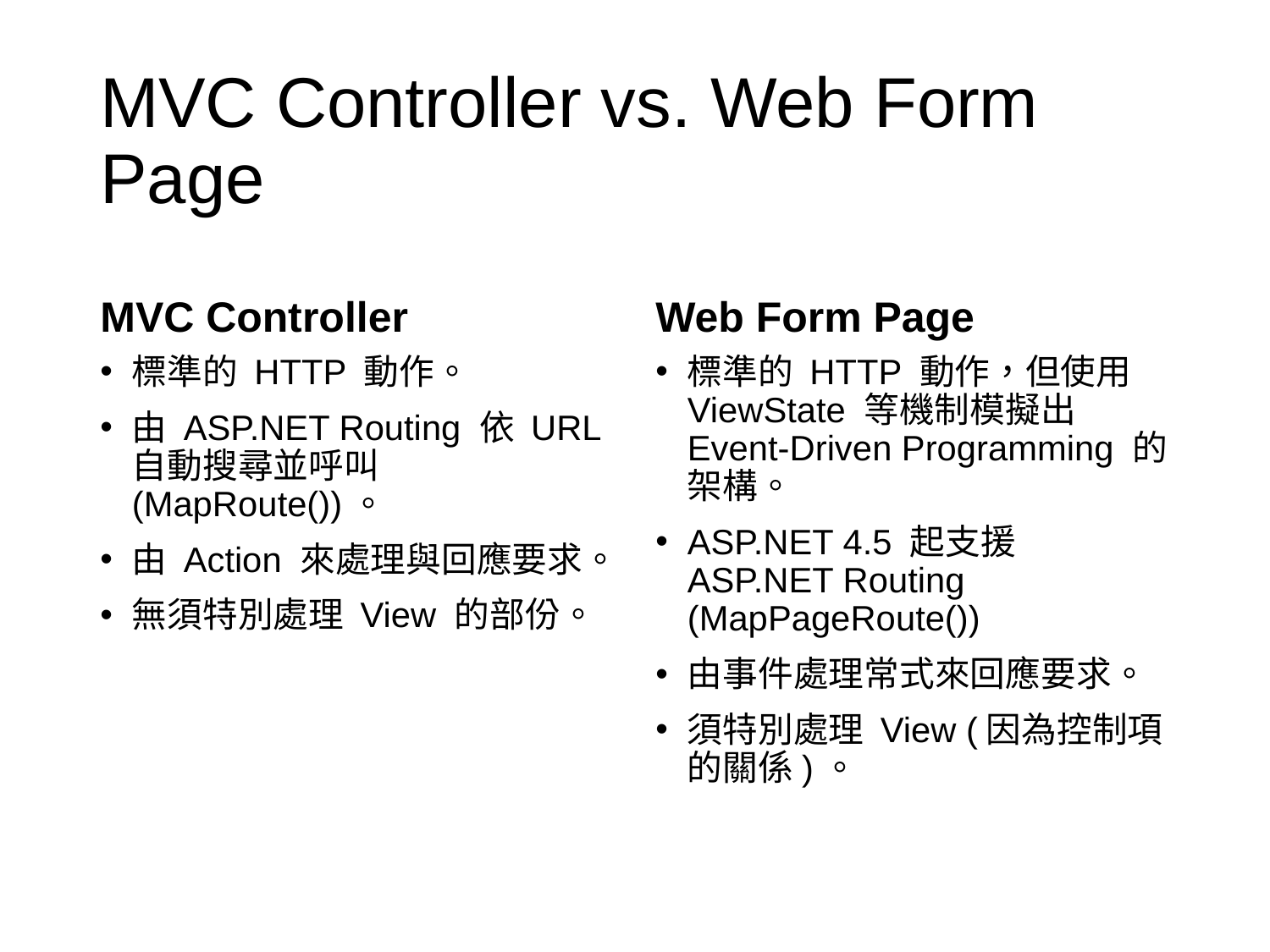

# MVC Controller vs. Web Form Page
MVC Controller
Web Form Page
標準的 HTTP 動作。
由 ASP.NET Routing 依 URL 自動搜尋並呼叫 (MapRoute())。
由 Action 來處理與回應要求。
無須特別處理 View 的部份。
標準的 HTTP 動作，但使用 ViewState 等機制模擬出 Event-Driven Programming 的架構。
ASP.NET 4.5 起支援 ASP.NET Routing (MapPageRoute())
由事件處理常式來回應要求。
須特別處理 View (因為控制項的關係)。